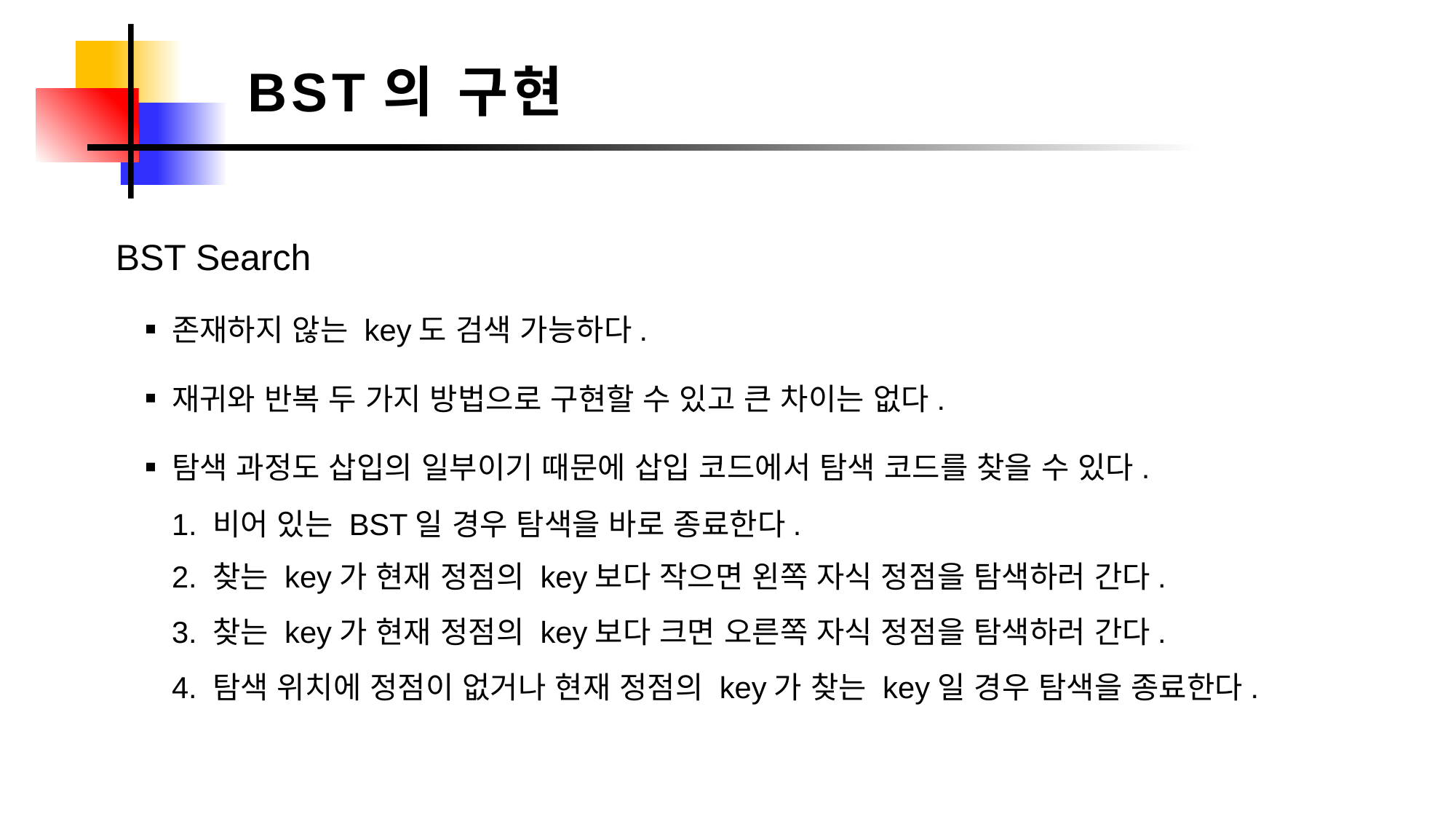

BST의 구현
BST Search
존재하지 않는 key도 검색 가능하다.

재귀와 반복 두 가지 방법으로 구현할 수 있고 큰 차이는 없다.

탐색 과정도 삽입의 일부이기 때문에 삽입 코드에서 탐색 코드를 찾을 수 있다.

1. 비어 있는 BST일 경우 탐색을 바로 종료한다.
2. 찾는 key가 현재 정점의 key보다 작으면 왼쪽 자식 정점을 탐색하러 간다.
3. 찾는 key가 현재 정점의 key보다 크면 오른쪽 자식 정점을 탐색하러 간다.
4. 탐색 위치에 정점이 없거나 현재 정점의 key가 찾는 key일 경우 탐색을 종료한다.